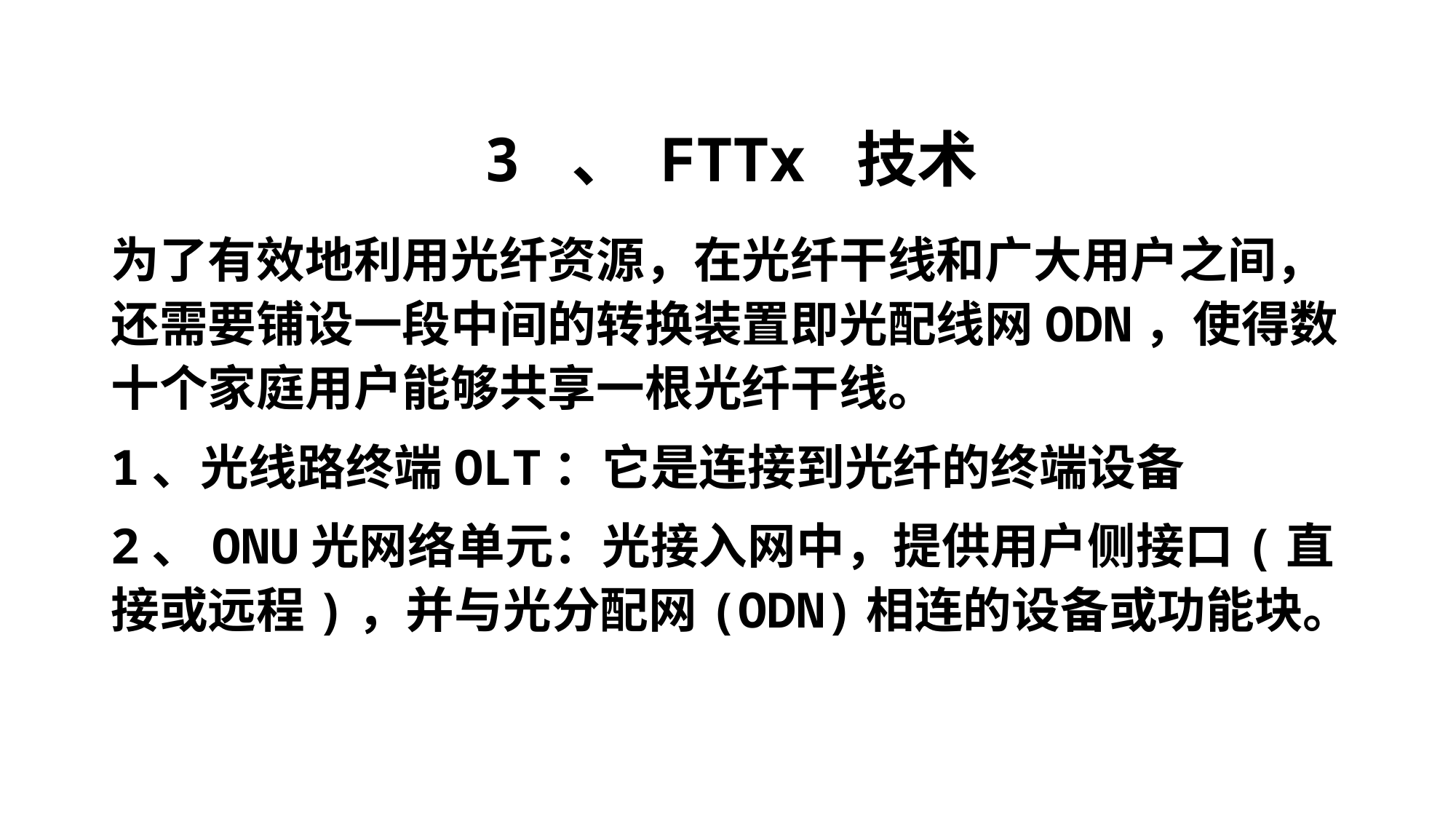

3 、 FTTx 技术
为了有效地利用光纤资源，在光纤干线和广大用户之间，还需要铺设一段中间的转换装置即光配线网ODN，使得数十个家庭用户能够共享一根光纤干线。
1、光线路终端OLT：它是连接到光纤的终端设备
2、ONU光网络单元：光接入网中，提供用户侧接口(直接或远程)，并与光分配网(ODN)相连的设备或功能块。